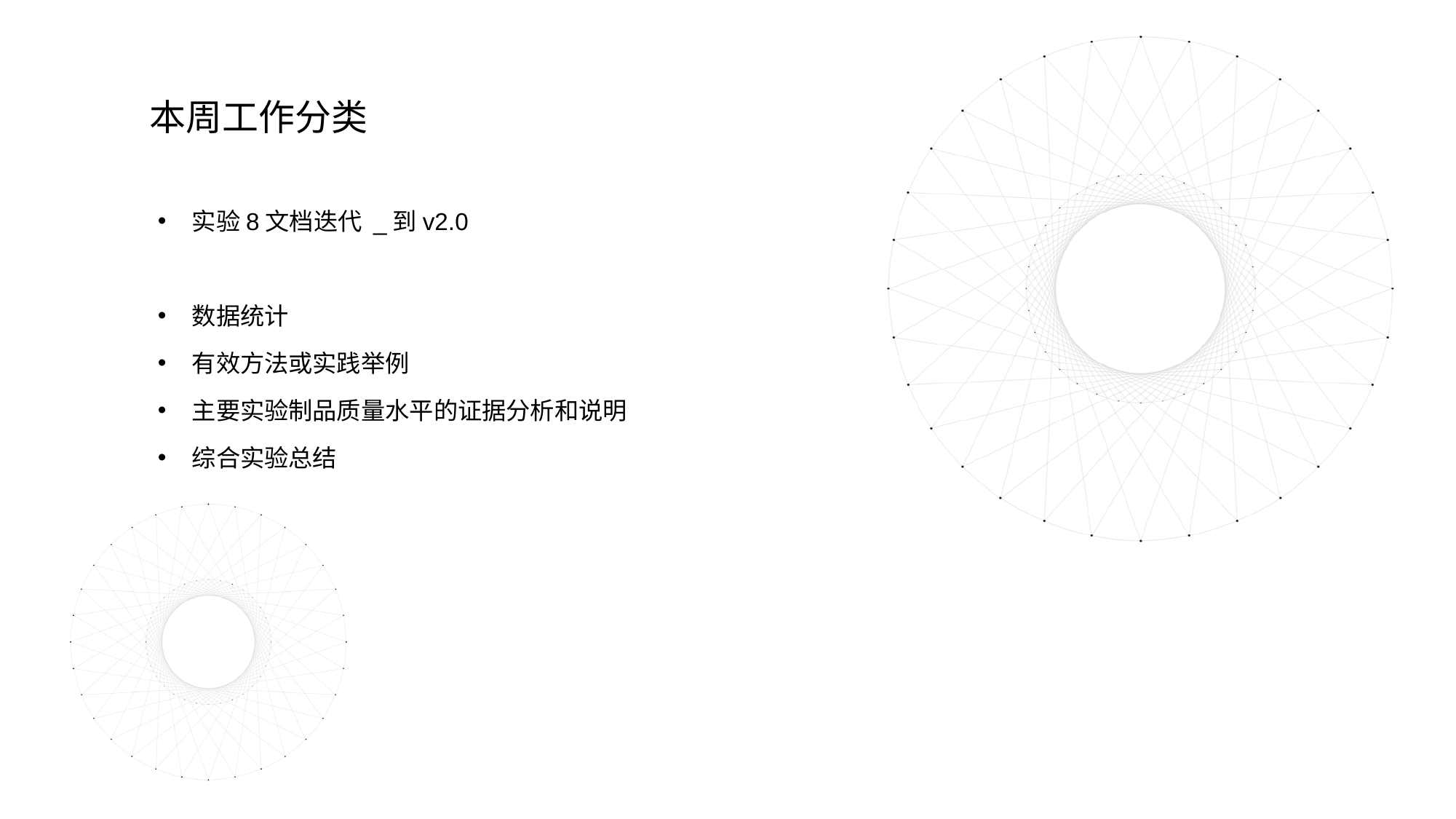

本周工作分类

实验8文档迭代 _到v2.0

数据统计
有效方法或实践举例
主要实验制品质量水平的证据分析和说明
综合实验总结